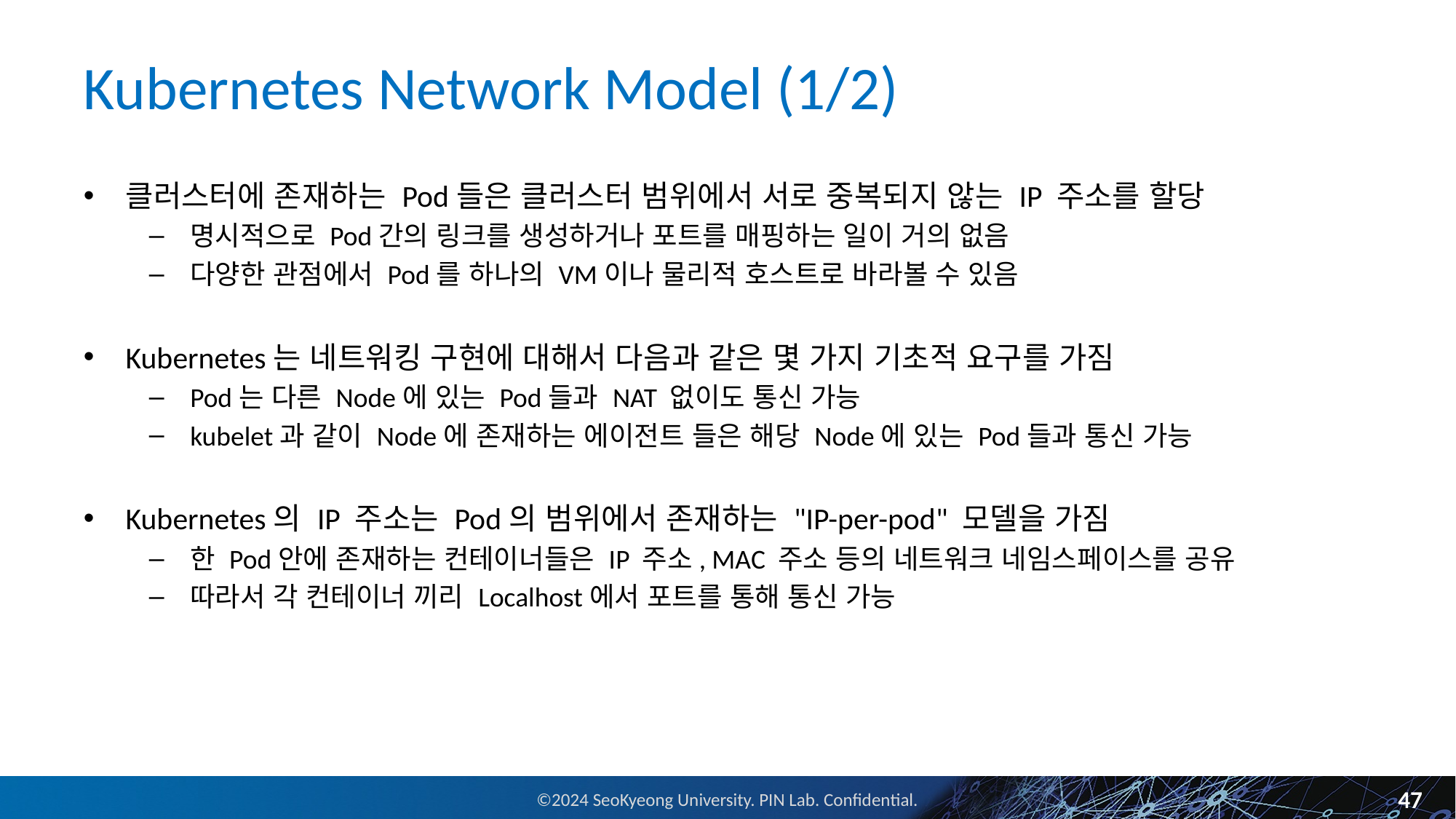

# Kubernetes Network Model (1/2)
클러스터에 존재하는 Pod들은 클러스터 범위에서 서로 중복되지 않는 IP 주소를 할당
명시적으로 Pod간의 링크를 생성하거나 포트를 매핑하는 일이 거의 없음
다양한 관점에서 Pod를 하나의 VM이나 물리적 호스트로 바라볼 수 있음

Kubernetes는 네트워킹 구현에 대해서 다음과 같은 몇 가지 기초적 요구를 가짐
Pod는 다른 Node에 있는 Pod들과 NAT 없이도 통신 가능
kubelet과 같이 Node에 존재하는 에이전트 들은 해당 Node에 있는 Pod들과 통신 가능

Kubernetes의 IP 주소는 Pod의 범위에서 존재하는 "IP-per-pod" 모델을 가짐
한 Pod안에 존재하는 컨테이너들은 IP 주소, MAC 주소 등의 네트워크 네임스페이스를 공유
따라서 각 컨테이너 끼리 Localhost에서 포트를 통해 통신 가능
47